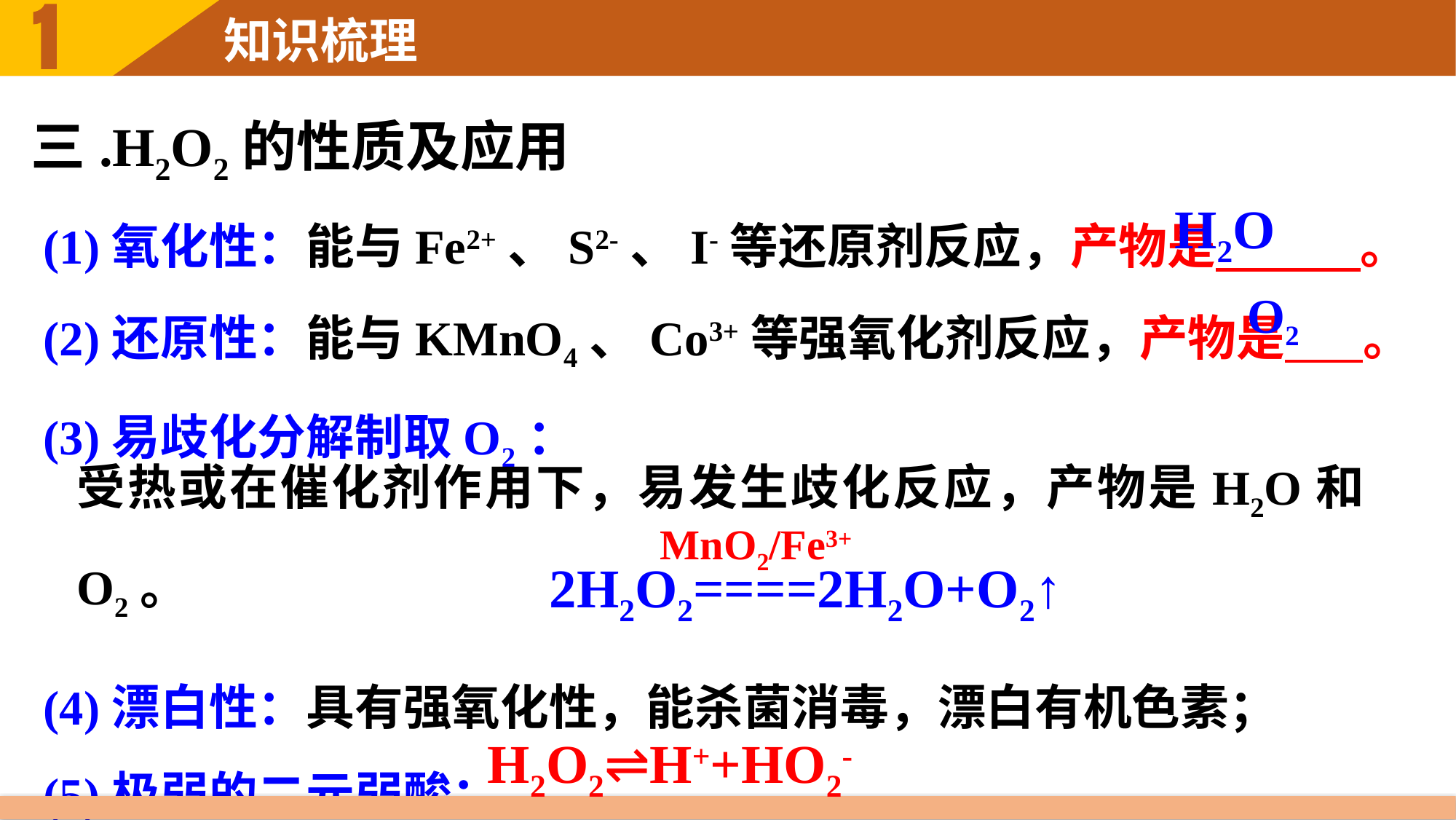

三.H2O2的性质及应用
 (1)氧化性：能与Fe2+、S2-、I-等还原剂反应，产物是             。
 (2)还原性：能与KMnO4、Co3+等强氧化剂反应，产物是       。
 (3)易歧化分解制取O2：

 (4)漂白性：具有强氧化性，能杀菌消毒，漂白有机色素；
 (5)极弱的二元弱酸：
H2O
O2
受热或在催化剂作用下，易发生歧化反应，产物是H2O和O2。
MnO2/Fe3+
2H2O2====2H2O+O2↑
H2O2⇌H++HO2-